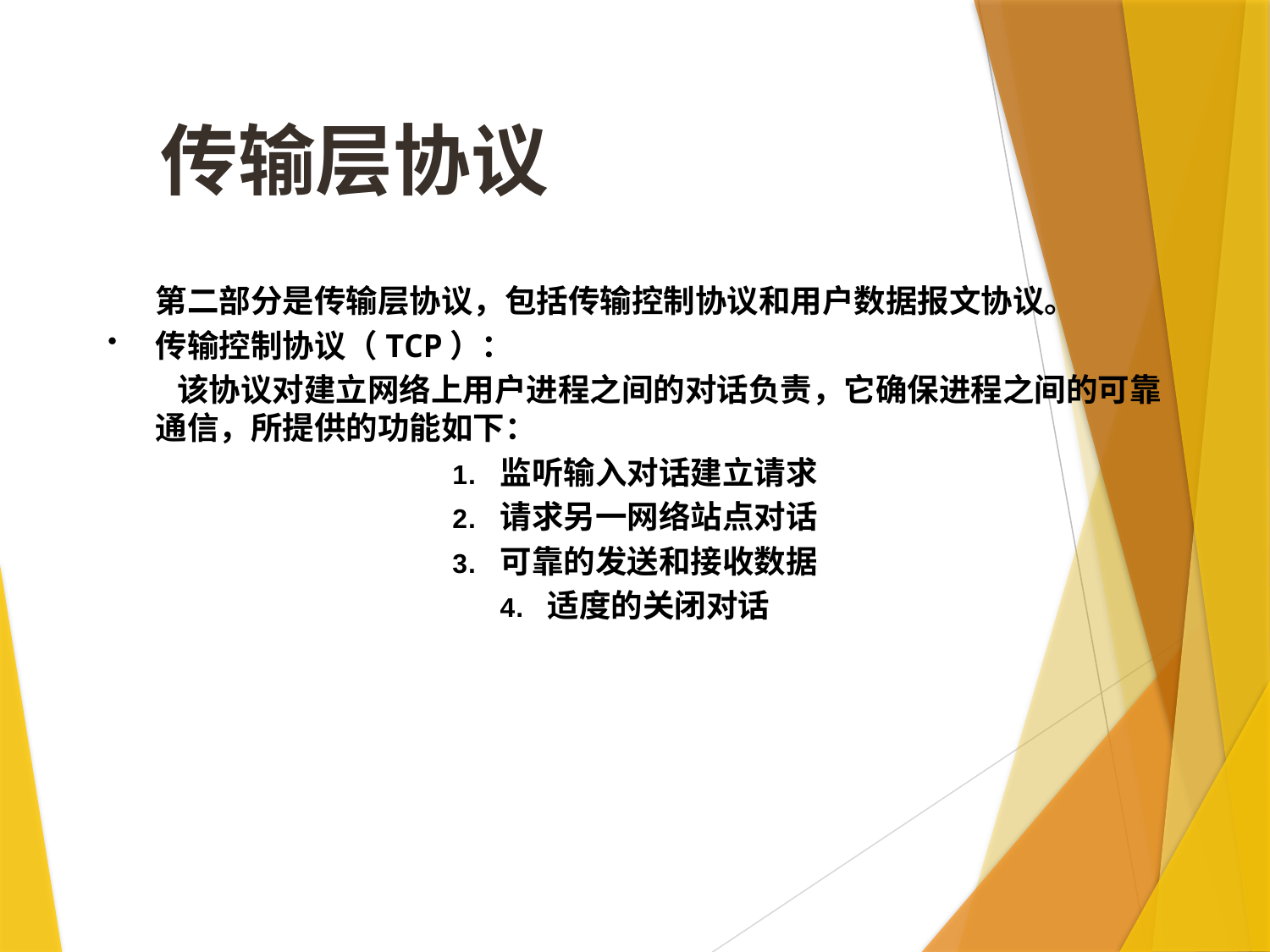

传输层协议
	第二部分是传输层协议，包括传输控制协议和用户数据报文协议。
传输控制协议（TCP）：
	  该协议对建立网络上用户进程之间的对话负责，它确保进程之间的可靠通信，所提供的功能如下：
监听输入对话建立请求
请求另一网络站点对话
可靠的发送和接收数据
适度的关闭对话